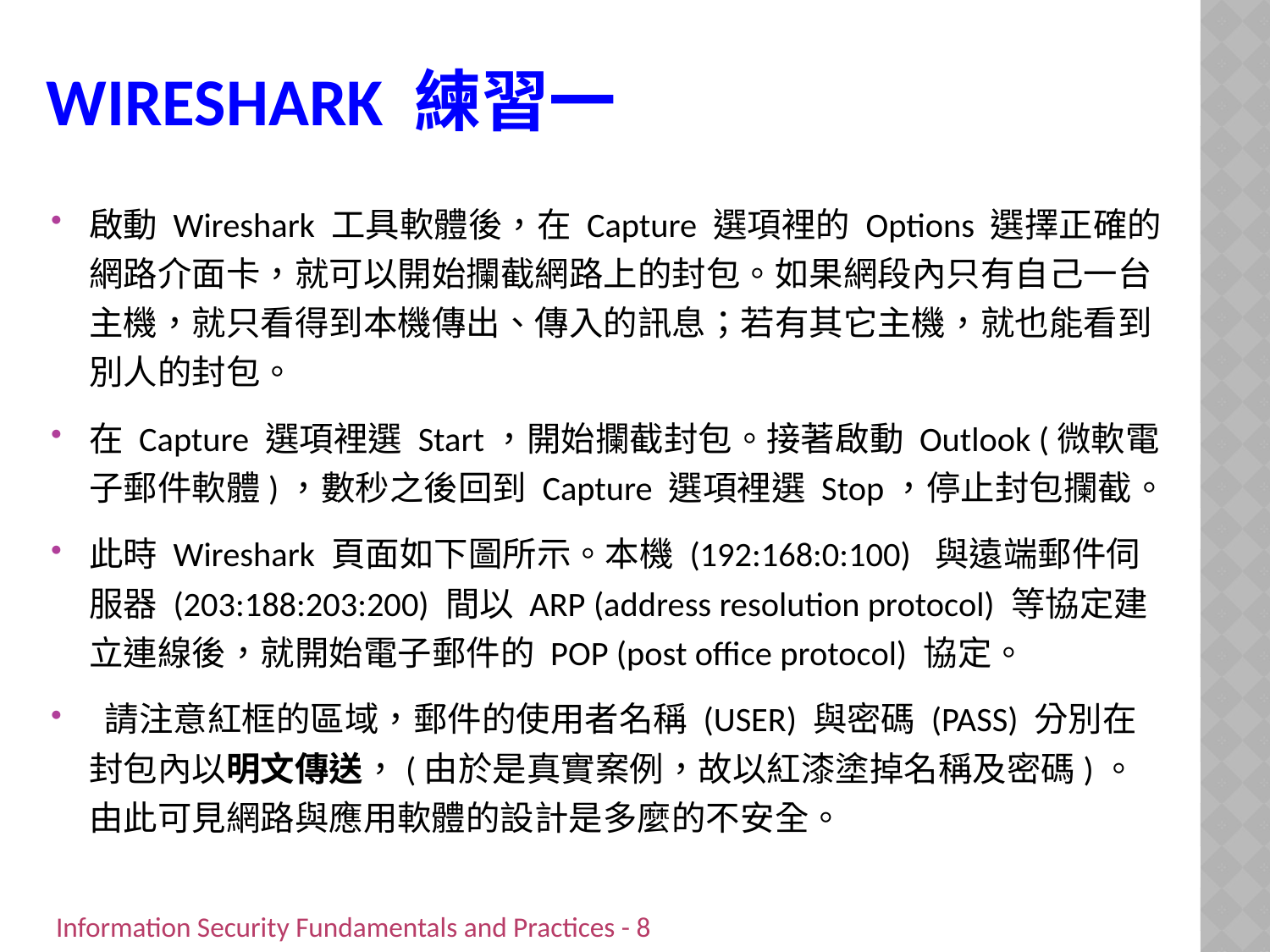

# Wireshark 練習一
啟動 Wireshark 工具軟體後，在 Capture 選項裡的 Options 選擇正確的網路介面卡，就可以開始攔截網路上的封包。如果網段內只有自己一台主機，就只看得到本機傳出、傳入的訊息；若有其它主機，就也能看到別人的封包。
在 Capture 選項裡選 Start，開始攔截封包。接著啟動 Outlook (微軟電子郵件軟體)，數秒之後回到 Capture 選項裡選 Stop，停止封包攔截。
此時 Wireshark 頁面如下圖所示。本機 (192:168:0:100)  與遠端郵件伺服器 (203:188:203:200) 間以 ARP (address resolution protocol) 等協定建立連線後，就開始電子郵件的 POP (post office protocol) 協定。
 請注意紅框的區域，郵件的使用者名稱 (USER) 與密碼 (PASS) 分別在封包內以明文傳送，(由於是真實案例，故以紅漆塗掉名稱及密碼)。由此可見網路與應用軟體的設計是多麼的不安全。